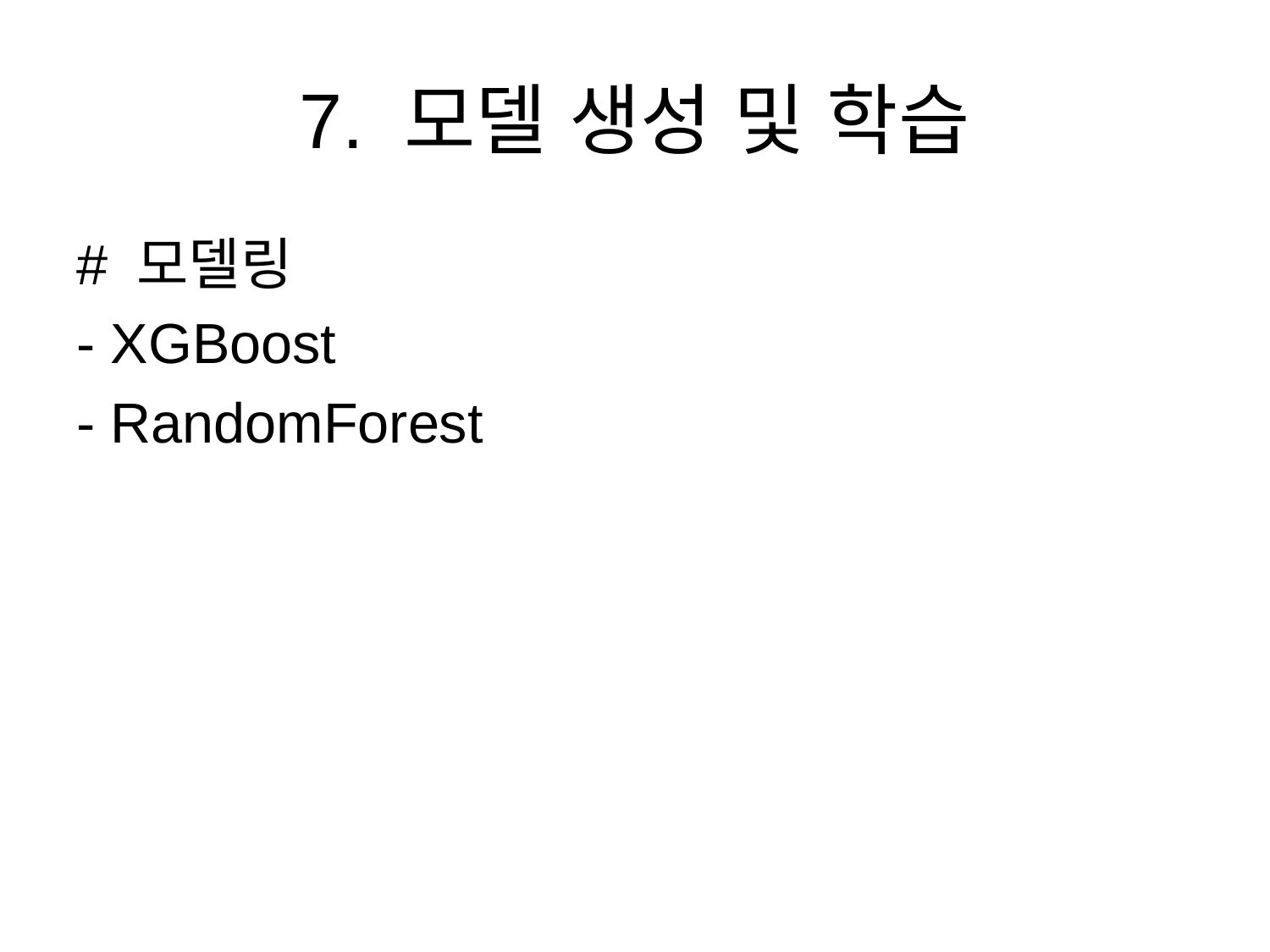

# 7. 모델 생성 및 학습
# 모델링
- XGBoost
- RandomForest